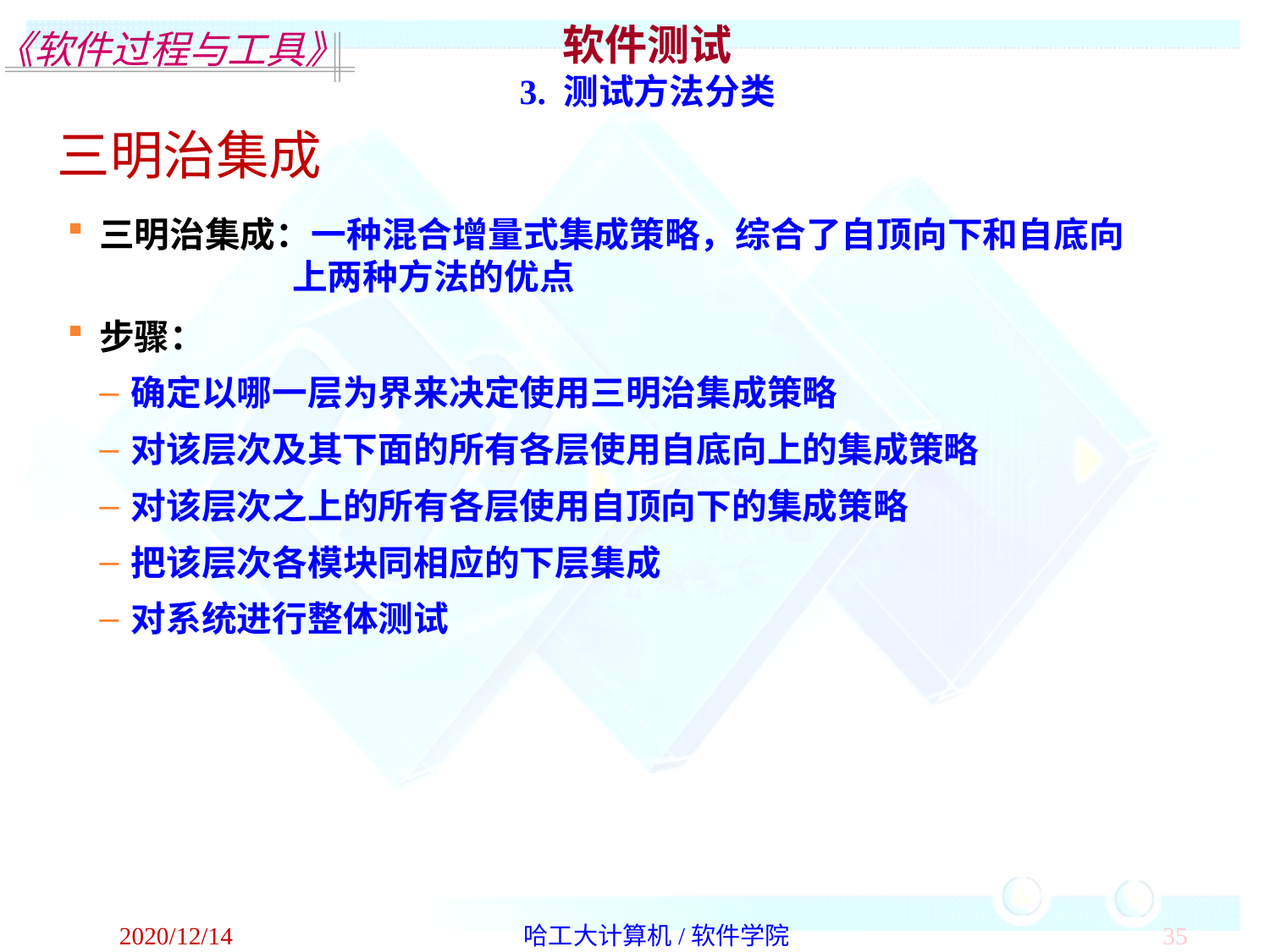

软件测试
3. 测试方法分类
三明治集成
三明治集成：一种混合增量式集成策略，综合了自顶向下和自底向
                        上两种方法的优点
步骤：
确定以哪一层为界来决定使用三明治集成策略
对该层次及其下面的所有各层使用自底向上的集成策略
对该层次之上的所有各层使用自顶向下的集成策略
把该层次各模块同相应的下层集成
对系统进行整体测试